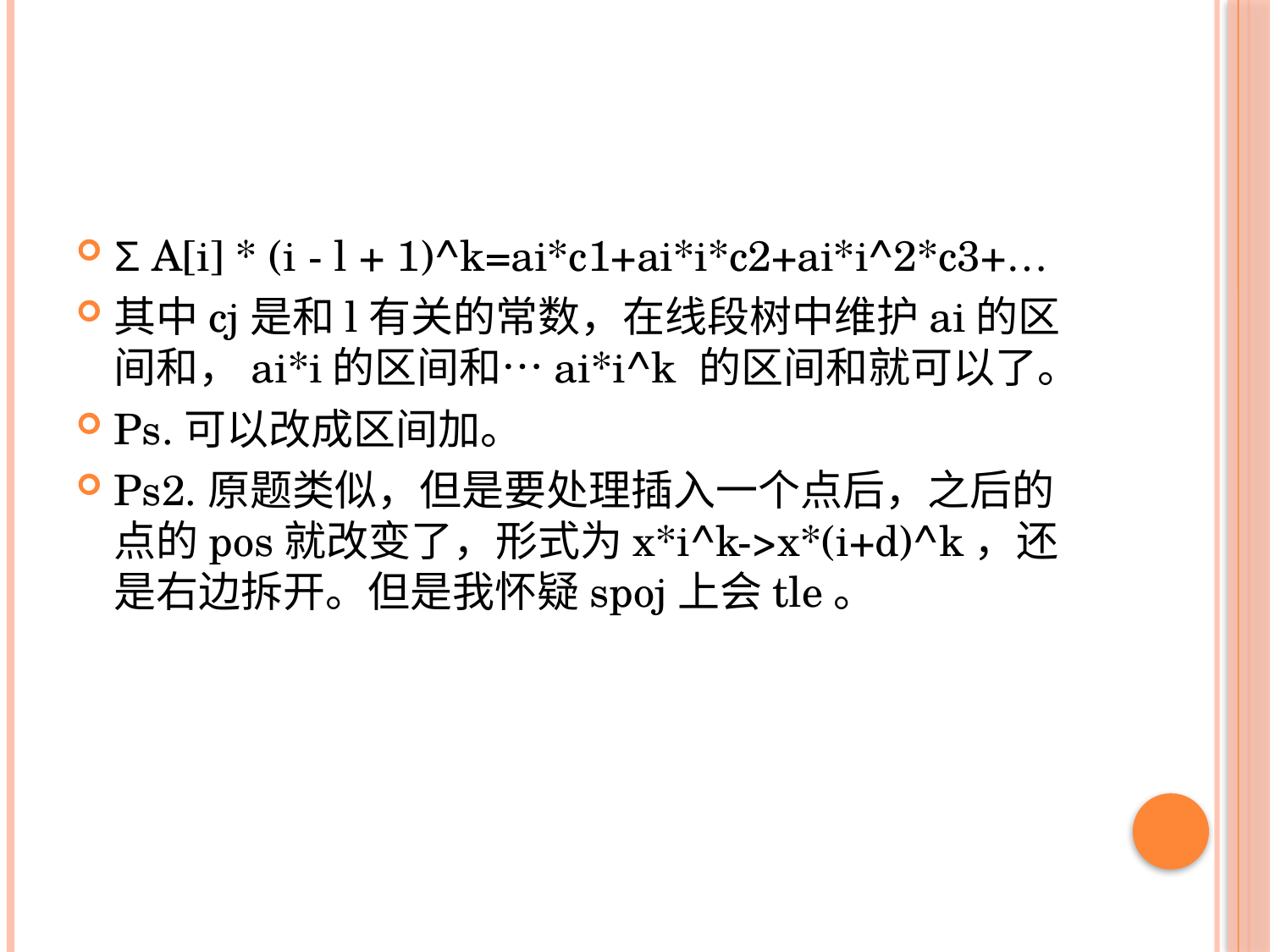

#
Σ A[i] * (i - l + 1)^k=ai*c1+ai*i*c2+ai*i^2*c3+…
其中cj是和l有关的常数，在线段树中维护ai的区间和，ai*i的区间和…ai*i^k 的区间和就可以了。
Ps.可以改成区间加。
Ps2.原题类似，但是要处理插入一个点后，之后的点的pos就改变了，形式为x*i^k->x*(i+d)^k，还是右边拆开。但是我怀疑spoj上会tle。